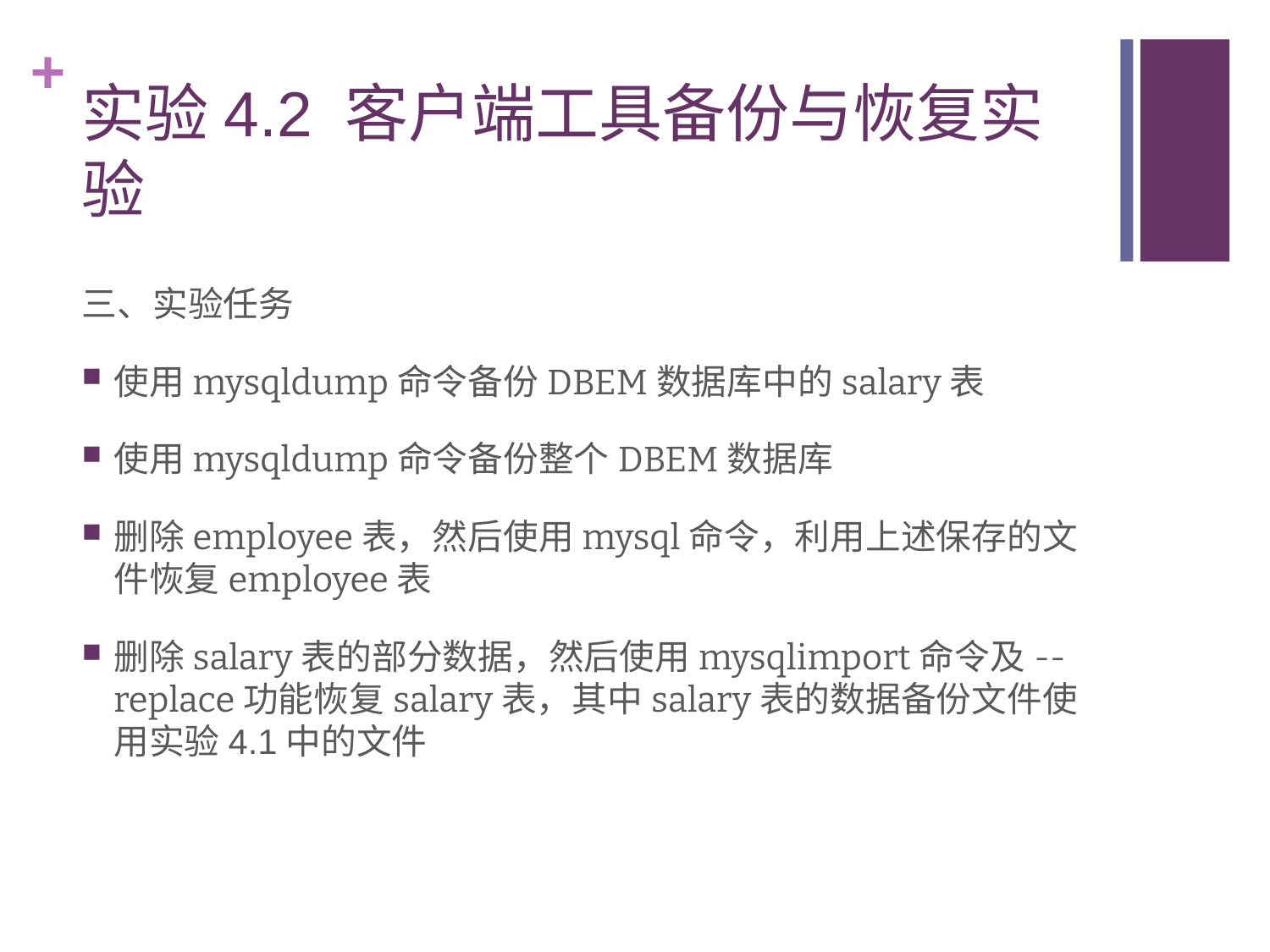

# 实验4.2 客户端工具备份与恢复实验
三、实验任务
使用mysqldump命令备份DBEM数据库中的salary表
使用mysqldump命令备份整个DBEM数据库
删除employee表，然后使用mysql命令，利用上述保存的文件恢复employee表
删除salary表的部分数据，然后使用mysqlimport命令及--replace功能恢复salary表，其中salary表的数据备份文件使用实验4.1中的文件